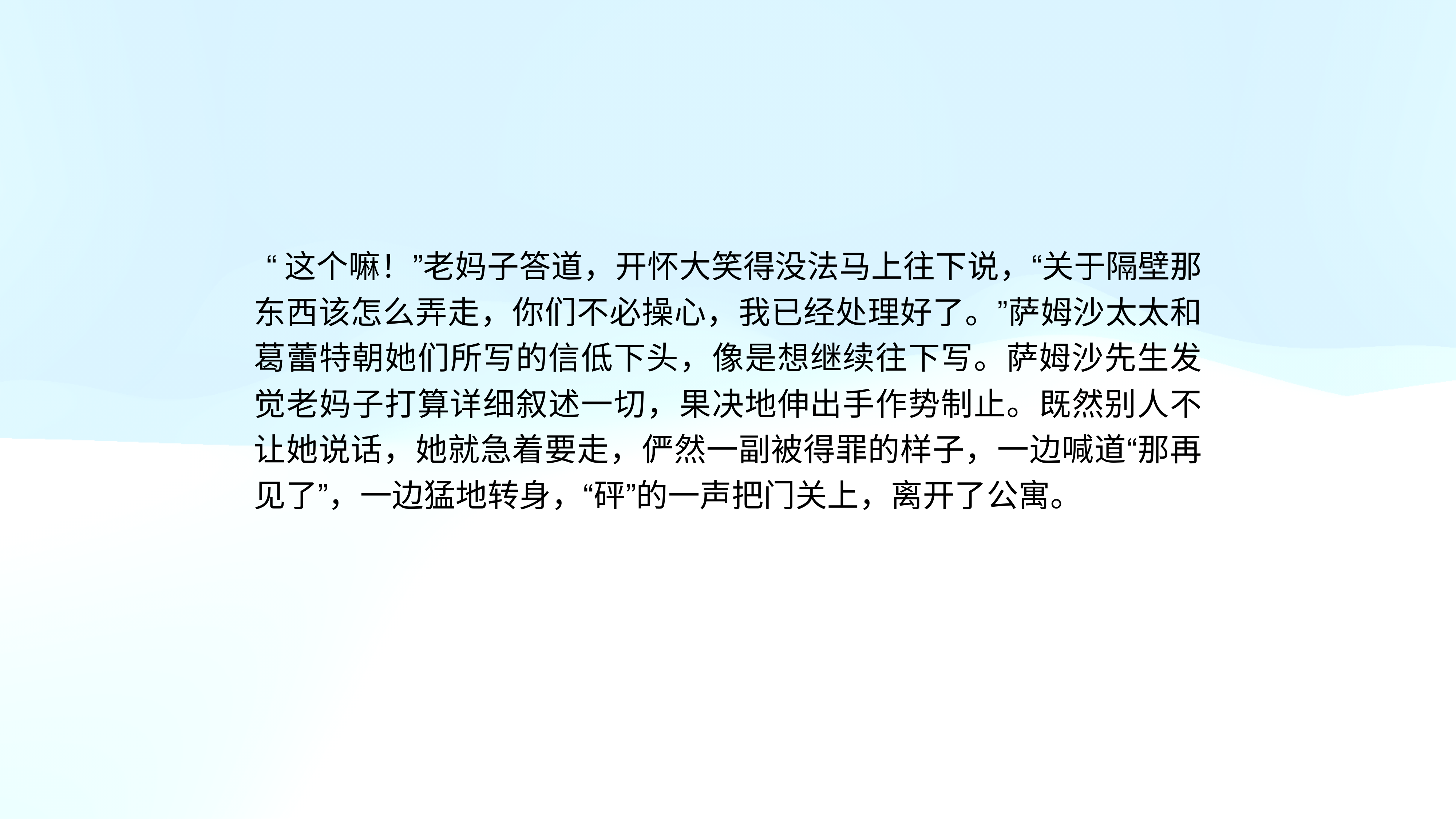

“这个嘛！”老妈子答道，开怀大笑得没法马上往下说，“关于隔壁那东西该怎么弄走，你们不必操心，我已经处理好了。”萨姆沙太太和葛蕾特朝她们所写的信低下头，像是想继续往下写。萨姆沙先生发觉老妈子打算详细叙述一切，果决地伸出手作势制止。既然别人不让她说话，她就急着要走，俨然一副被得罪的样子，一边喊道“那再见了”，一边猛地转身，“砰”的一声把门关上，离开了公寓。